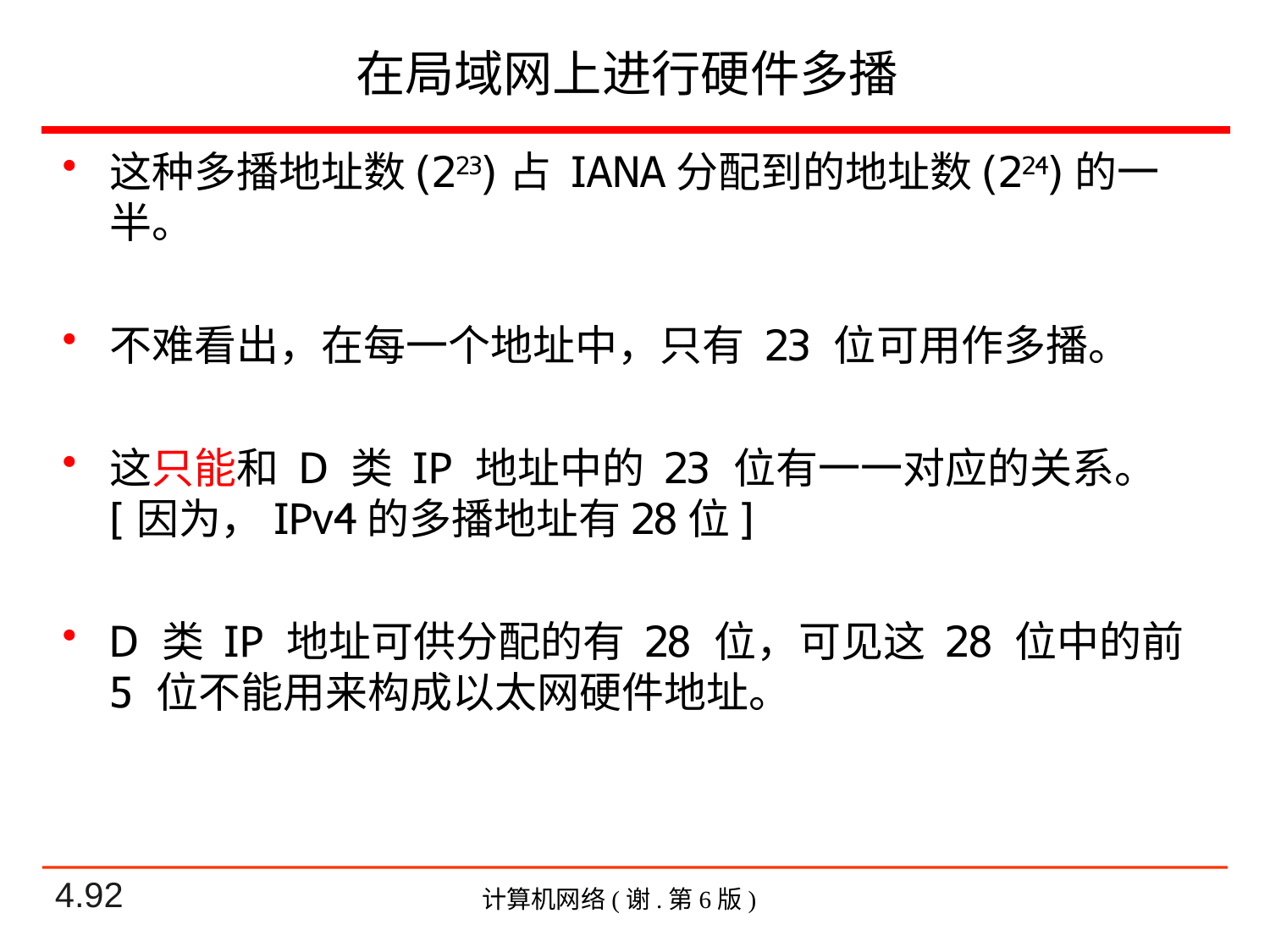

# 在局域网上进行硬件多播
这种多播地址数(223)占 IANA分配到的地址数(224)的一半。

不难看出，在每一个地址中，只有 23 位可用作多播。

这只能和 D 类 IP 地址中的 23 位有一一对应的关系。[因为，IPv4的多播地址有28位]

D 类 IP 地址可供分配的有 28 位，可见这 28 位中的前 5 位不能用来构成以太网硬件地址。